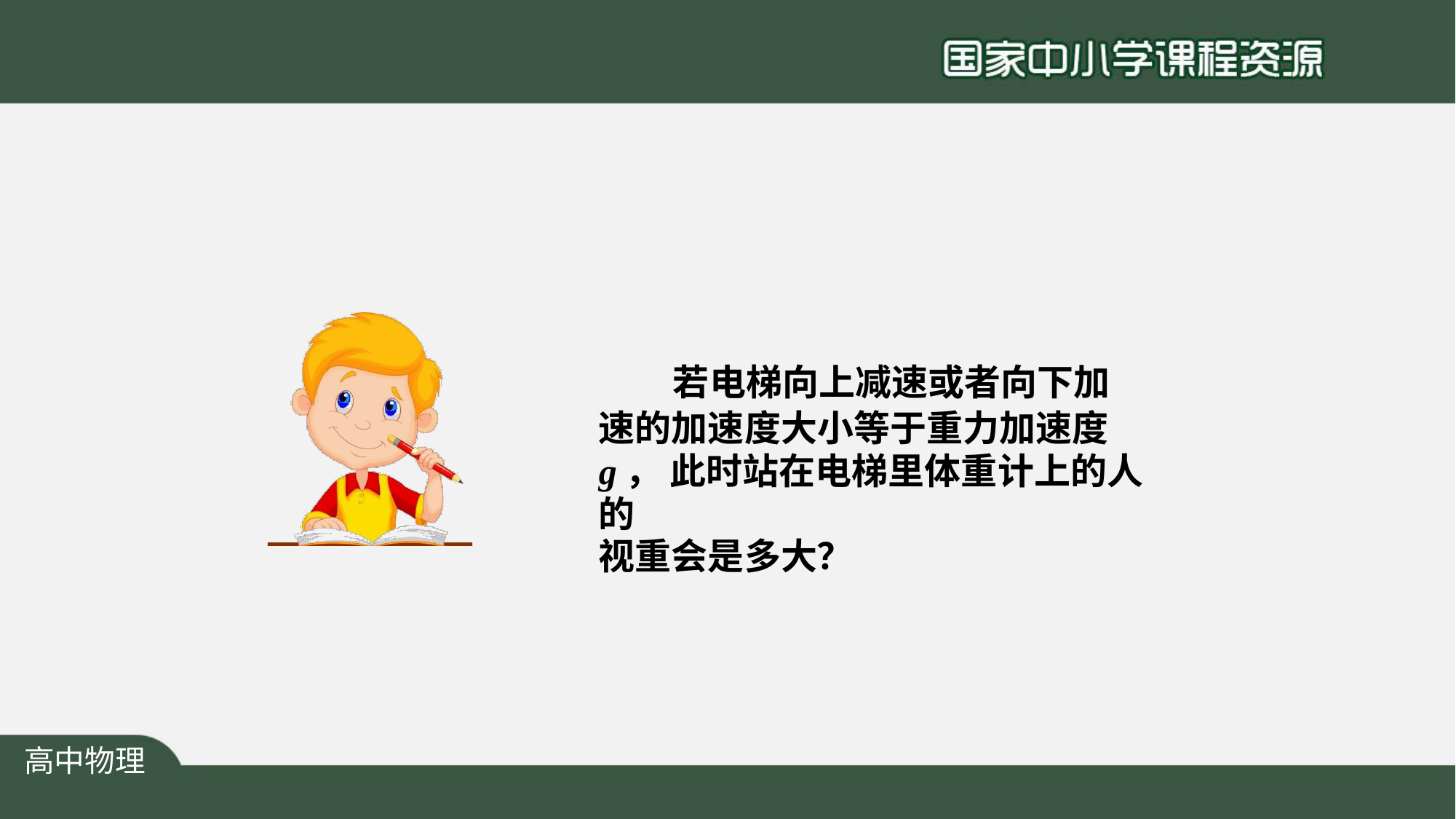

若电梯向上减速或者向下加
速的加速度大小等于重力加速度g， 此时站在电梯里体重计上的人的
视重会是多大？
高中物理